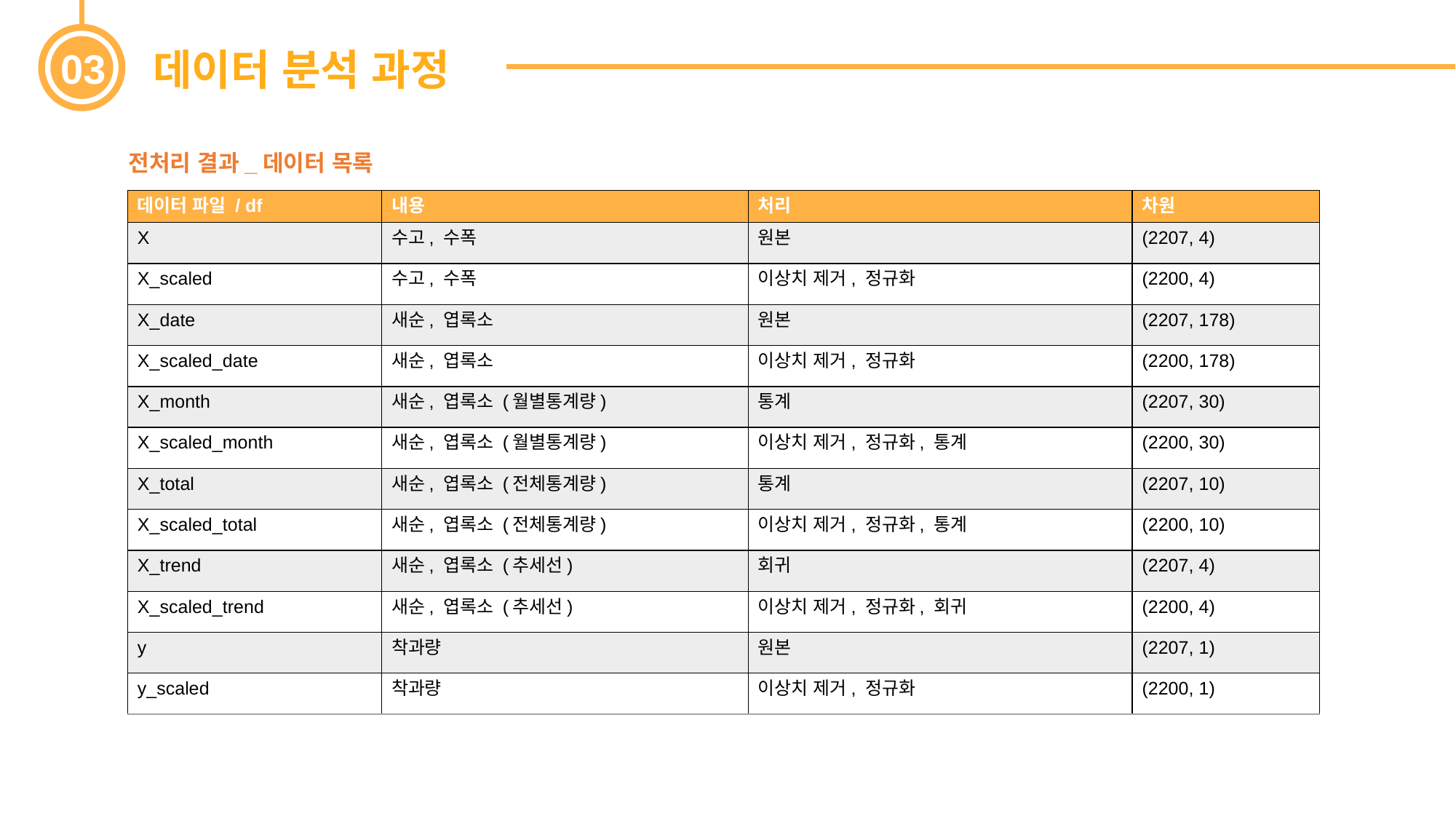

전처리 결과_데이터 목록
| 데이터 파일 / df | 내용 | 처리 | 차원 |
| --- | --- | --- | --- |
| X | 수고, 수폭 | 원본 | (2207, 4) |
| X\_scaled | 수고, 수폭 | 이상치 제거, 정규화 | (2200, 4) |
| X\_date | 새순, 엽록소 | 원본 | (2207, 178) |
| X\_scaled\_date | 새순, 엽록소 | 이상치 제거, 정규화 | (2200, 178) |
| X\_month | 새순, 엽록소 (월별통계량) | 통계 | (2207, 30) |
| X\_scaled\_month | 새순, 엽록소 (월별통계량) | 이상치 제거, 정규화, 통계 | (2200, 30) |
| X\_total | 새순, 엽록소 (전체통계량) | 통계 | (2207, 10) |
| X\_scaled\_total | 새순, 엽록소 (전체통계량) | 이상치 제거, 정규화, 통계 | (2200, 10) |
| X\_trend | 새순, 엽록소 (추세선) | 회귀 | (2207, 4) |
| X\_scaled\_trend | 새순, 엽록소 (추세선) | 이상치 제거, 정규화, 회귀 | (2200, 4) |
| y | 착과량 | 원본 | (2207, 1) |
| y\_scaled | 착과량 | 이상치 제거, 정규화 | (2200, 1) |